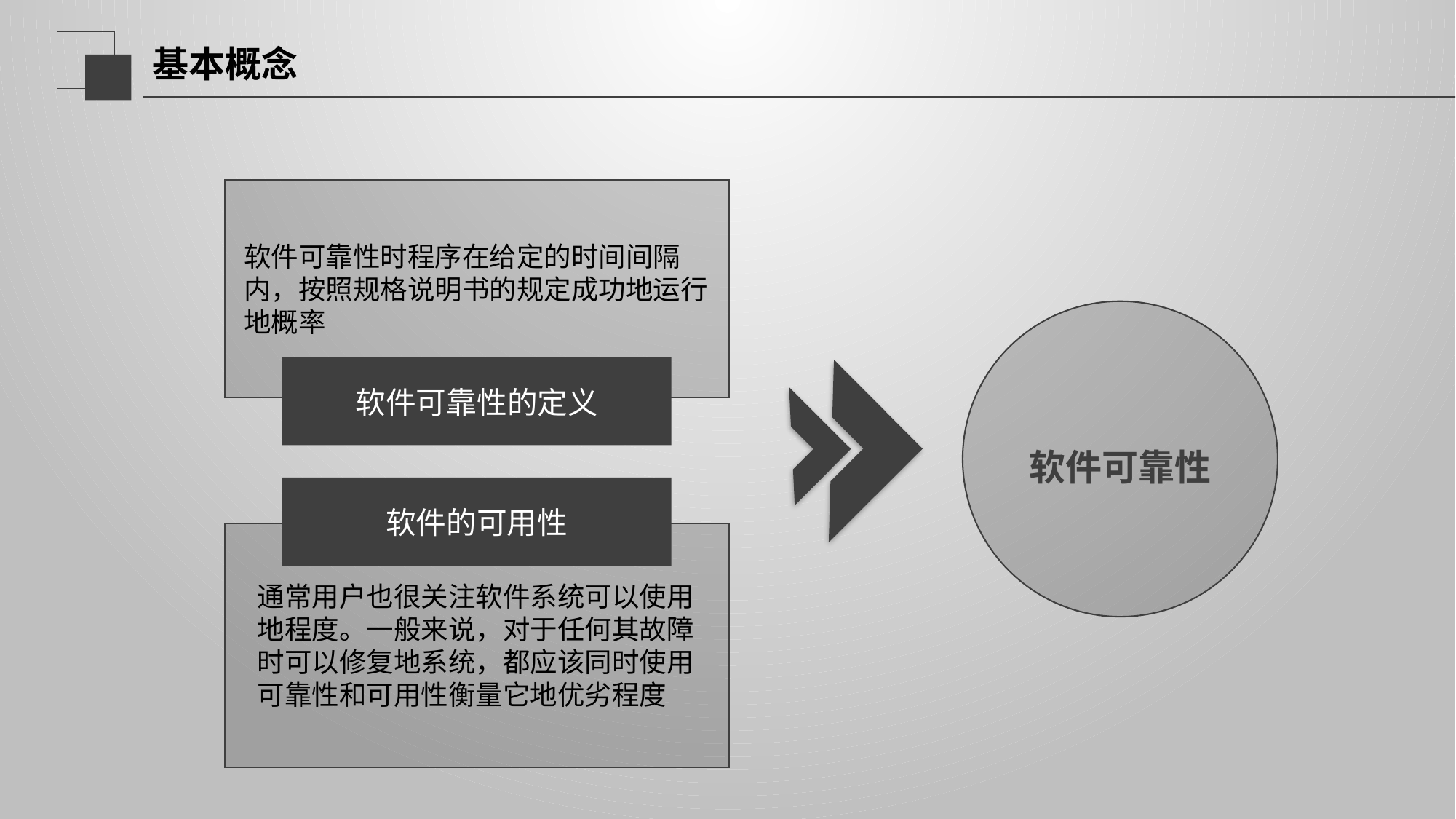

# 基本概念

软件可靠性时程序在给定的时间间隔内，按照规格说明书的规定成功地运行地概率

软件可靠性

软件可靠性的定义

软件的可用性

通常用户也很关注软件系统可以使用地程度。一般来说，对于任何其故障时可以修复地系统，都应该同时使用可靠性和可用性衡量它地优劣程度